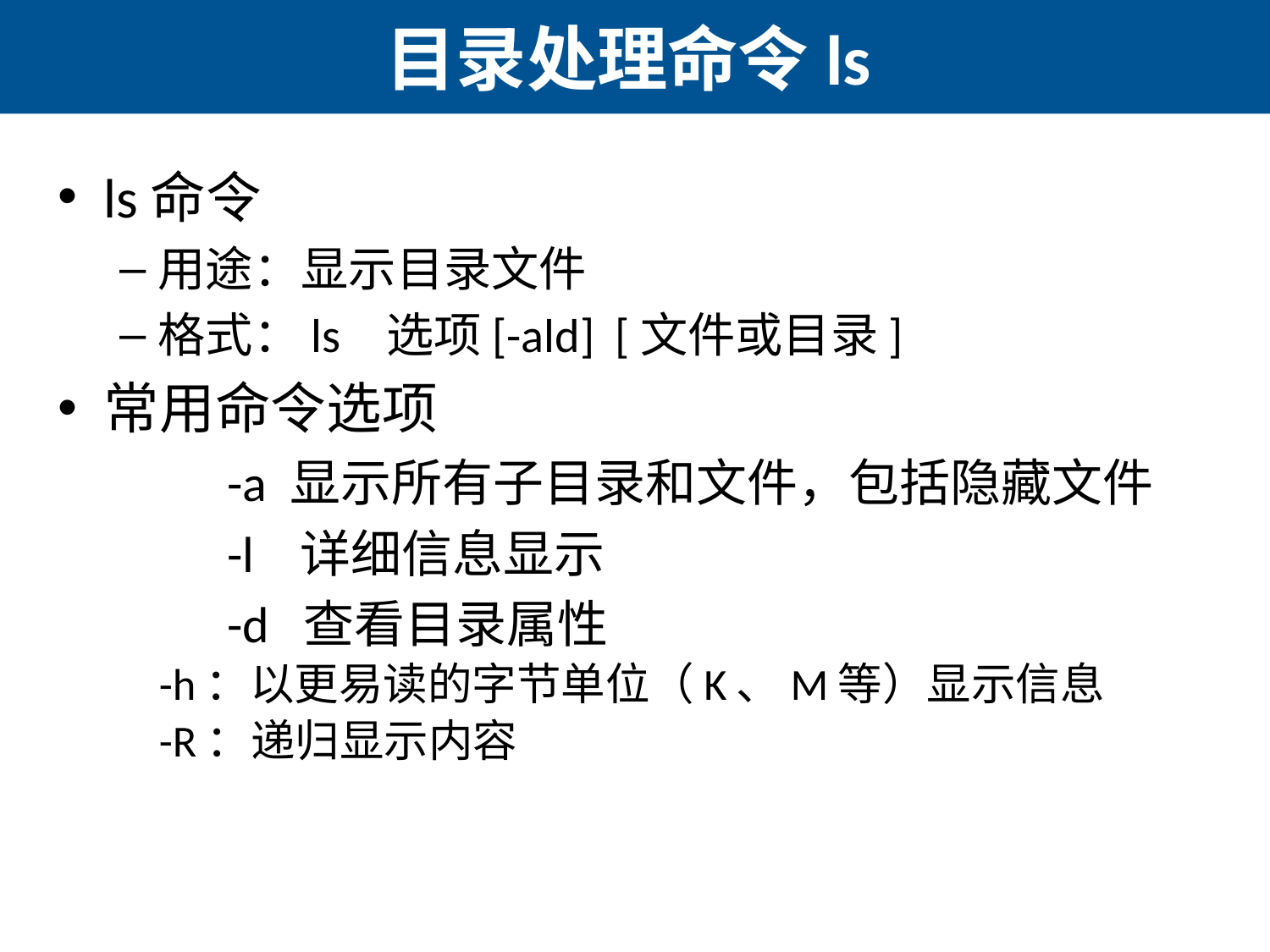

# 目录处理命令ls
ls命令
用途：显示目录文件
格式：ls 	选项[-ald]		[文件或目录]
常用命令选项
-a 显示所有子目录和文件，包括隐藏文件
-l   详细信息显示
-d  查看目录属性
	    -h：以更易读的字节单位（K、M等）显示信息
	    -R：递归显示内容